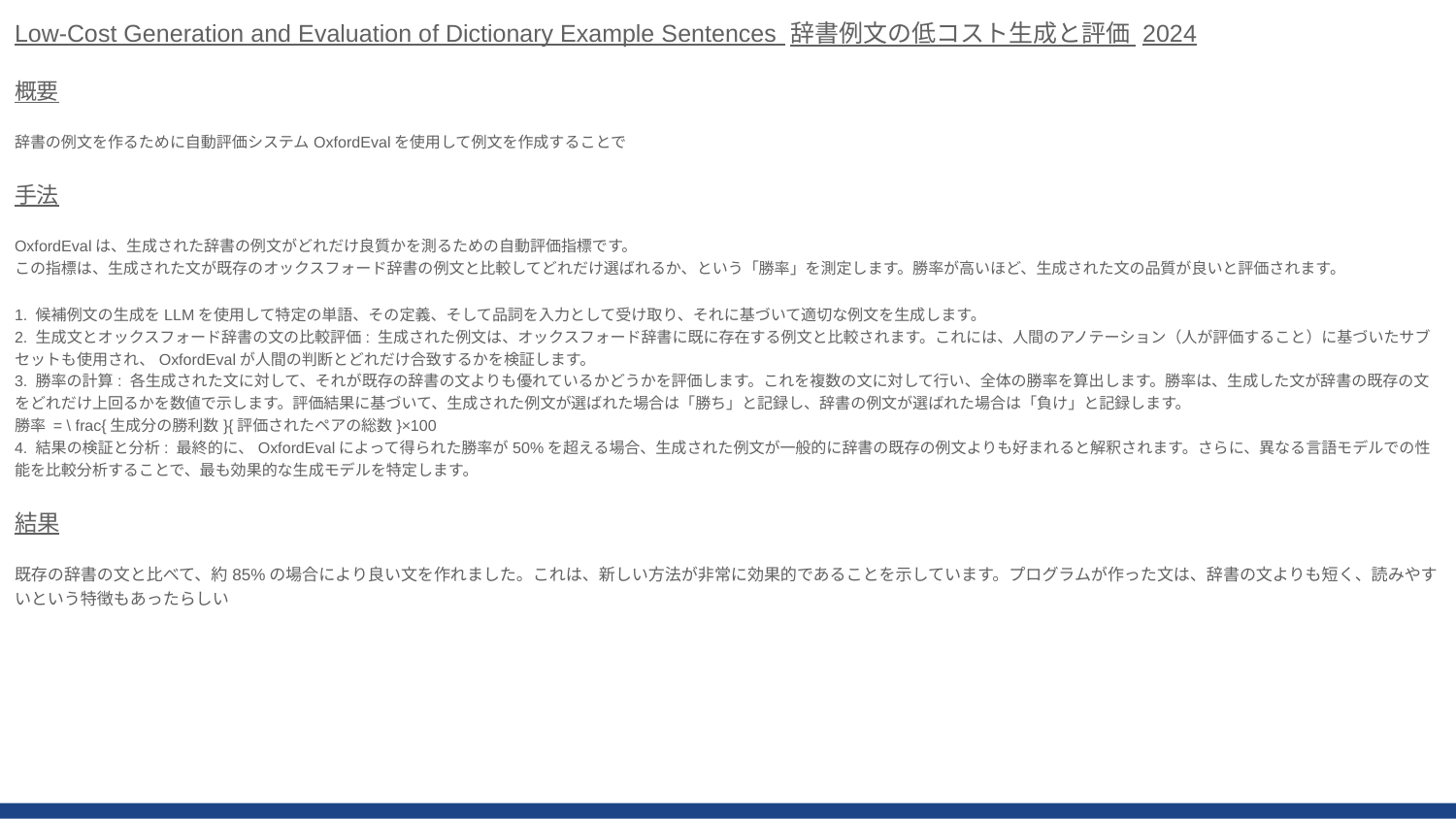

Low-Cost Generation and Evaluation of Dictionary Example Sentences 辞書例文の低コスト生成と評価 2024
概要
辞書の例文を作るために自動評価システムOxfordEvalを使用して例文を作成することで
手法
OxfordEvalは、生成された辞書の例文がどれだけ良質かを測るための自動評価指標です。
この指標は、生成された文が既存のオックスフォード辞書の例文と比較してどれだけ選ばれるか、という「勝率」を測定します。勝率が高いほど、生成された文の品質が良いと評価されます。
1. 候補例文の生成をLLMを使用して特定の単語、その定義、そして品詞を入力として受け取り、それに基づいて適切な例文を生成します。
2. 生成文とオックスフォード辞書の文の比較評価: 生成された例文は、オックスフォード辞書に既に存在する例文と比較されます。これには、人間のアノテーション（人が評価すること）に基づいたサブセットも使用され、OxfordEvalが人間の判断とどれだけ合致するかを検証します。
3. 勝率の計算: 各生成された文に対して、それが既存の辞書の文よりも優れているかどうかを評価します。これを複数の文に対して行い、全体の勝率を算出します。勝率は、生成した文が辞書の既存の文をどれだけ上回るかを数値で示します。評価結果に基づいて、生成された例文が選ばれた場合は「勝ち」と記録し、辞書の例文が選ばれた場合は「負け」と記録します。
勝率 = \ frac{生成分の勝利数}{評価されたペアの総数}×100
4. 結果の検証と分析: 最終的に、OxfordEvalによって得られた勝率が50%を超える場合、生成された例文が一般的に辞書の既存の例文よりも好まれると解釈されます。さらに、異なる言語モデルでの性能を比較分析することで、最も効果的な生成モデルを特定します。
結果
既存の辞書の文と比べて、約85%の場合により良い文を作れました。これは、新しい方法が非常に効果的であることを示しています。プログラムが作った文は、辞書の文よりも短く、読みやすいという特徴もあったらしい